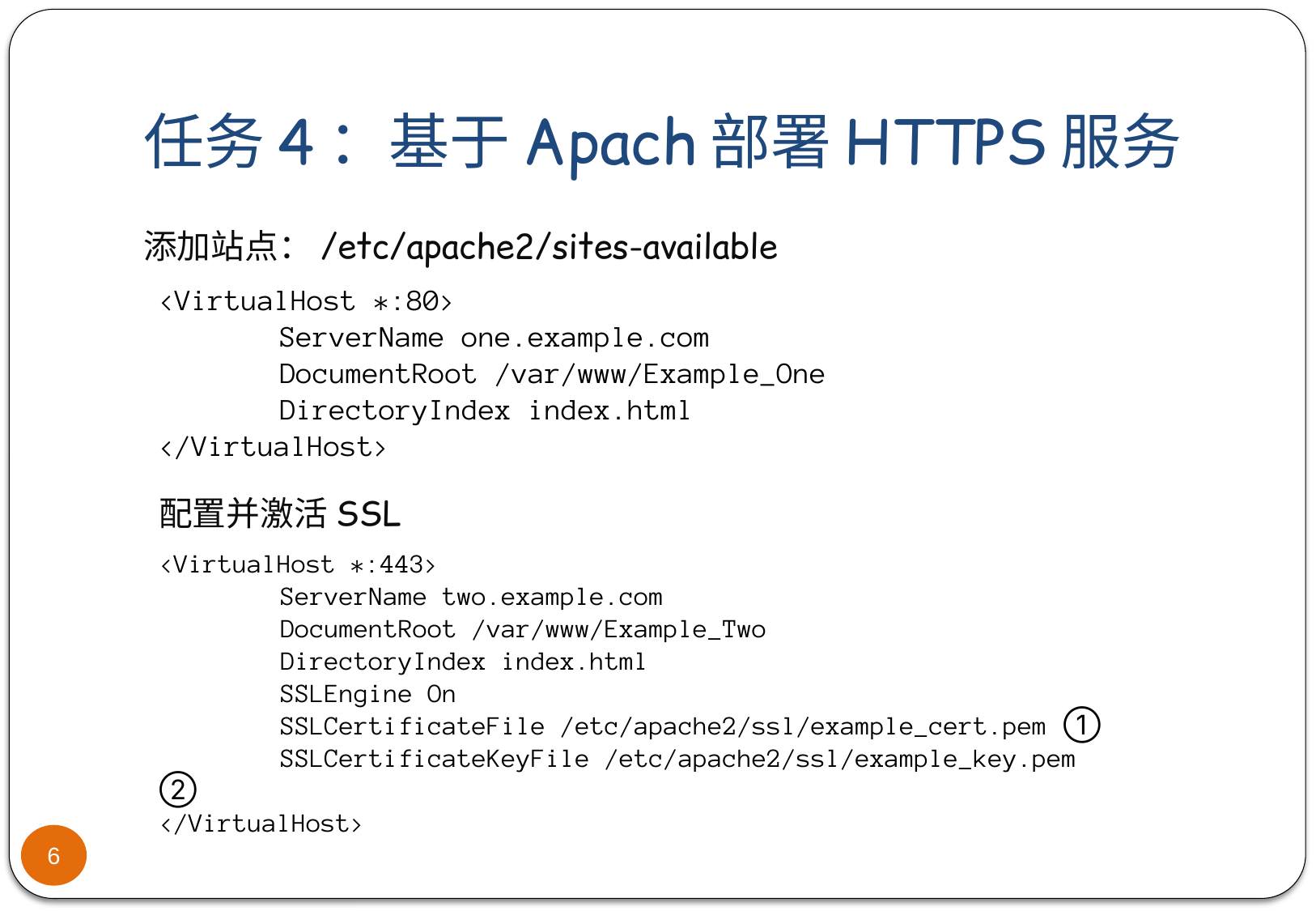

# 任务4：基于Apach部署HTTPS服务
添加站点：/etc/apache2/sites-available
<VirtualHost *:80>
	ServerName one.example.com
	DocumentRoot /var/www/Example_One
	DirectoryIndex index.html
</VirtualHost>
配置并激活SSL
<VirtualHost *:443>
	ServerName two.example.com
	DocumentRoot /var/www/Example_Two
	DirectoryIndex index.html
	SSLEngine On
	SSLCertificateFile /etc/apache2/ssl/example_cert.pem ➀
	SSLCertificateKeyFile /etc/apache2/ssl/example_key.pem ➁
</VirtualHost>
6